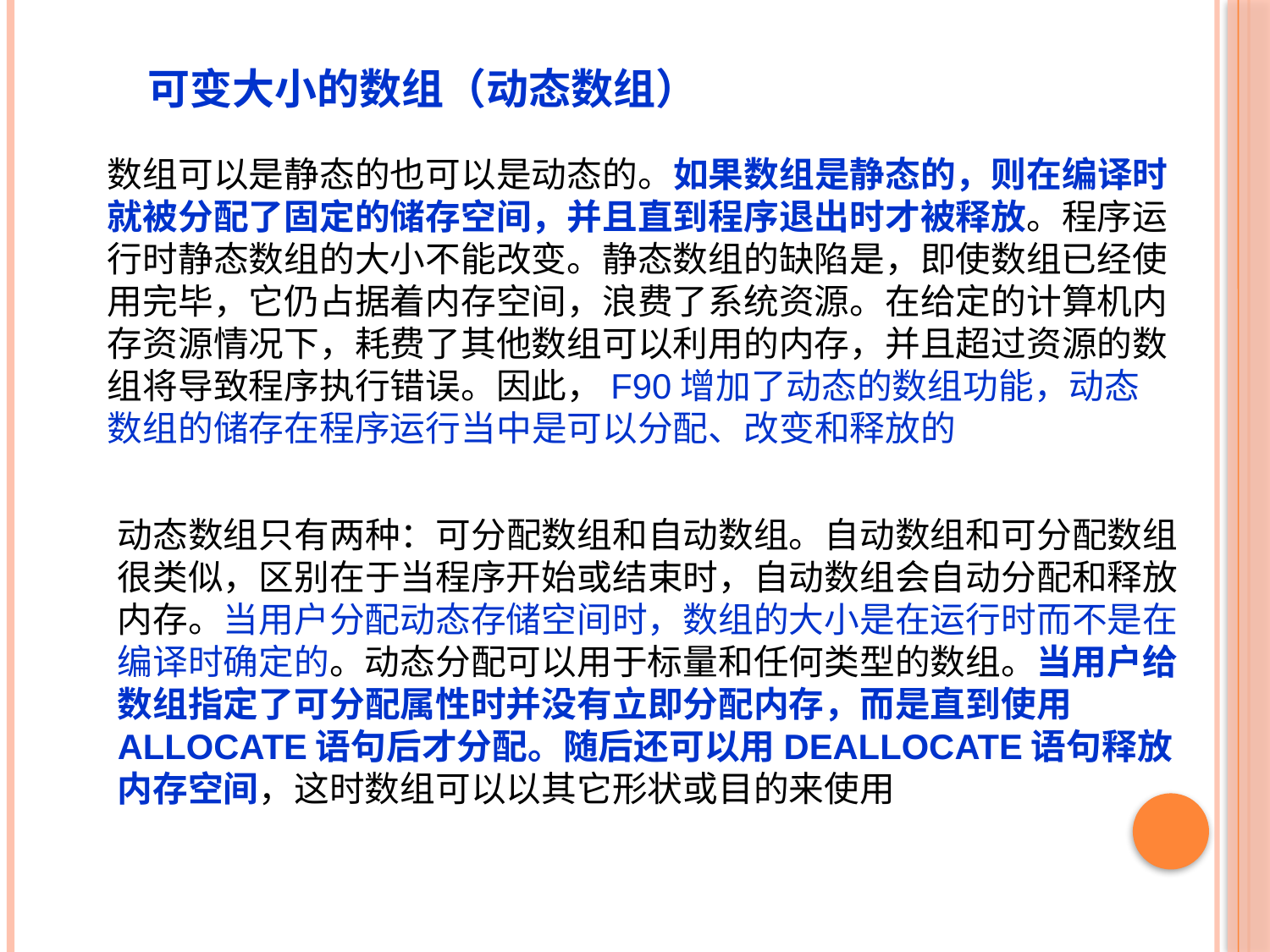

可变大小的数组（动态数组）
数组可以是静态的也可以是动态的。如果数组是静态的，则在编译时就被分配了固定的储存空间，并且直到程序退出时才被释放。程序运行时静态数组的大小不能改变。静态数组的缺陷是，即使数组已经使用完毕，它仍占据着内存空间，浪费了系统资源。在给定的计算机内存资源情况下，耗费了其他数组可以利用的内存，并且超过资源的数组将导致程序执行错误。因此，F90增加了动态的数组功能，动态数组的储存在程序运行当中是可以分配、改变和释放的
动态数组只有两种：可分配数组和自动数组。自动数组和可分配数组很类似，区别在于当程序开始或结束时，自动数组会自动分配和释放内存。当用户分配动态存储空间时，数组的大小是在运行时而不是在编译时确定的。动态分配可以用于标量和任何类型的数组。当用户给数组指定了可分配属性时并没有立即分配内存，而是直到使用ALLOCATE语句后才分配。随后还可以用DEALLOCATE语句释放内存空间，这时数组可以以其它形状或目的来使用